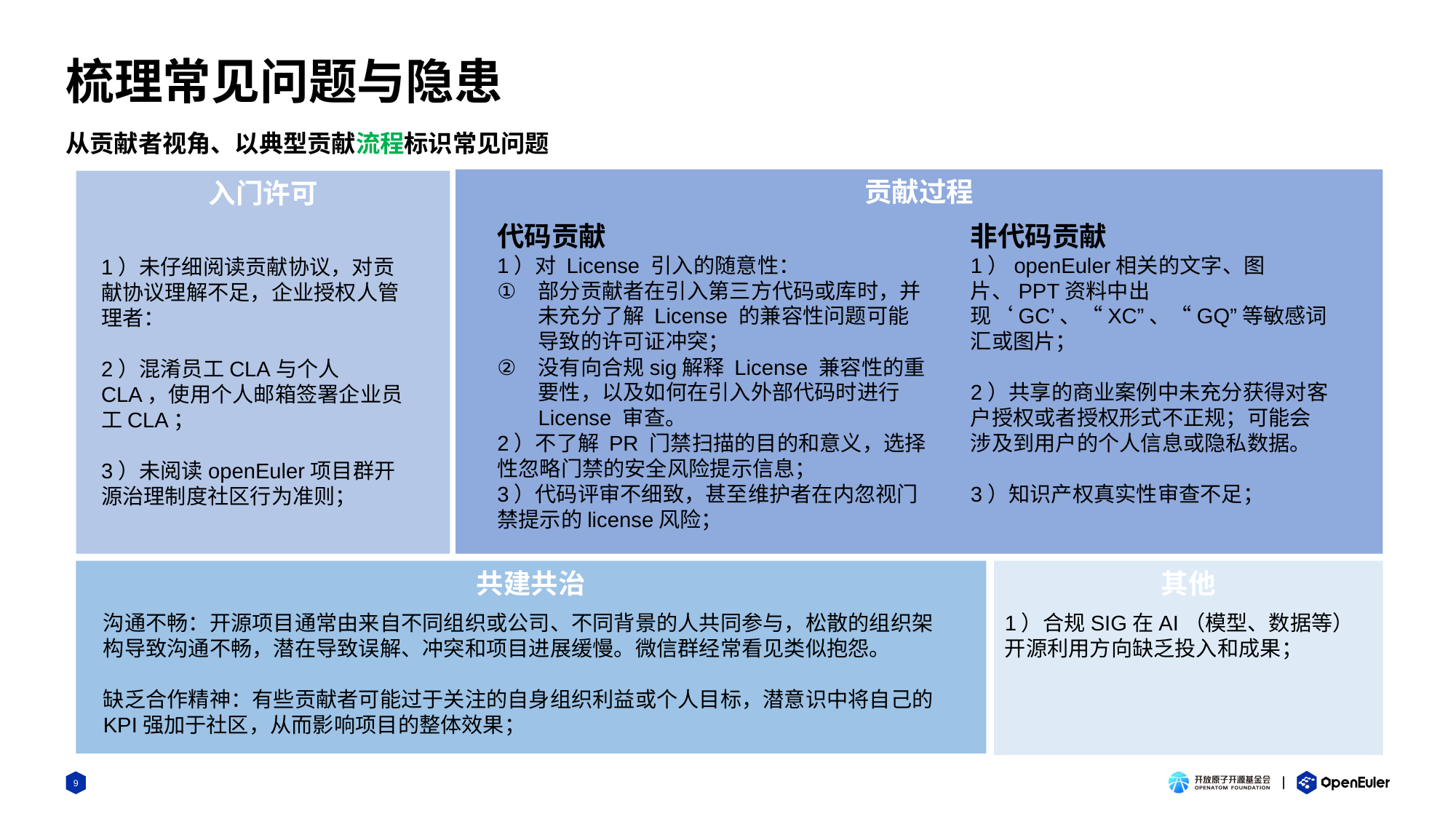

# 梳理常见问题与隐患
从贡献者视角、以典型贡献流程标识常见问题
贡献过程
入门许可
代码贡献
1）对 License 引入的随意性：
部分贡献者在引入第三方代码或库时，并未充分了解 License 的兼容性问题可能导致的许可证冲突；
没有向合规sig解释 License 兼容性的重要性，以及如何在引入外部代码时进行 License 审查。
2）不了解 PR 门禁扫描的目的和意义，选择性忽略门禁的安全风险提示信息；
3）代码评审不细致，甚至维护者在内忽视门禁提示的license风险；
非代码贡献
1）openEuler相关的文字、图片、PPT资料中出现‘GC’、“XC”、“GQ”等敏感词汇或图片；

2）共享的商业案例中未充分获得对客户授权或者授权形式不正规；可能会涉及到用户的个人信息或隐私数据。

3）知识产权真实性审查不足；
1）未仔细阅读贡献协议，对贡献协议理解不足，企业授权人管理者：

2）混淆员工CLA与个人CLA，使用个人邮箱签署企业员工CLA；

3）未阅读openEuler项目群开源治理制度社区行为准则；
共建共治
其他
沟通不畅：开源项目通常由来自不同组织或公司、不同背景的人共同参与，松散的组织架构导致沟通不畅，潜在导致误解、冲突和项目进展缓慢。微信群经常看见类似抱怨。

缺乏合作精神：有些贡献者可能过于关注的自身组织利益或个人目标，潜意识中将自己的KPI强加于社区，从而影响项目的整体效果；

1）合规SIG在AI（模型、数据等）开源利用方向缺乏投入和成果；